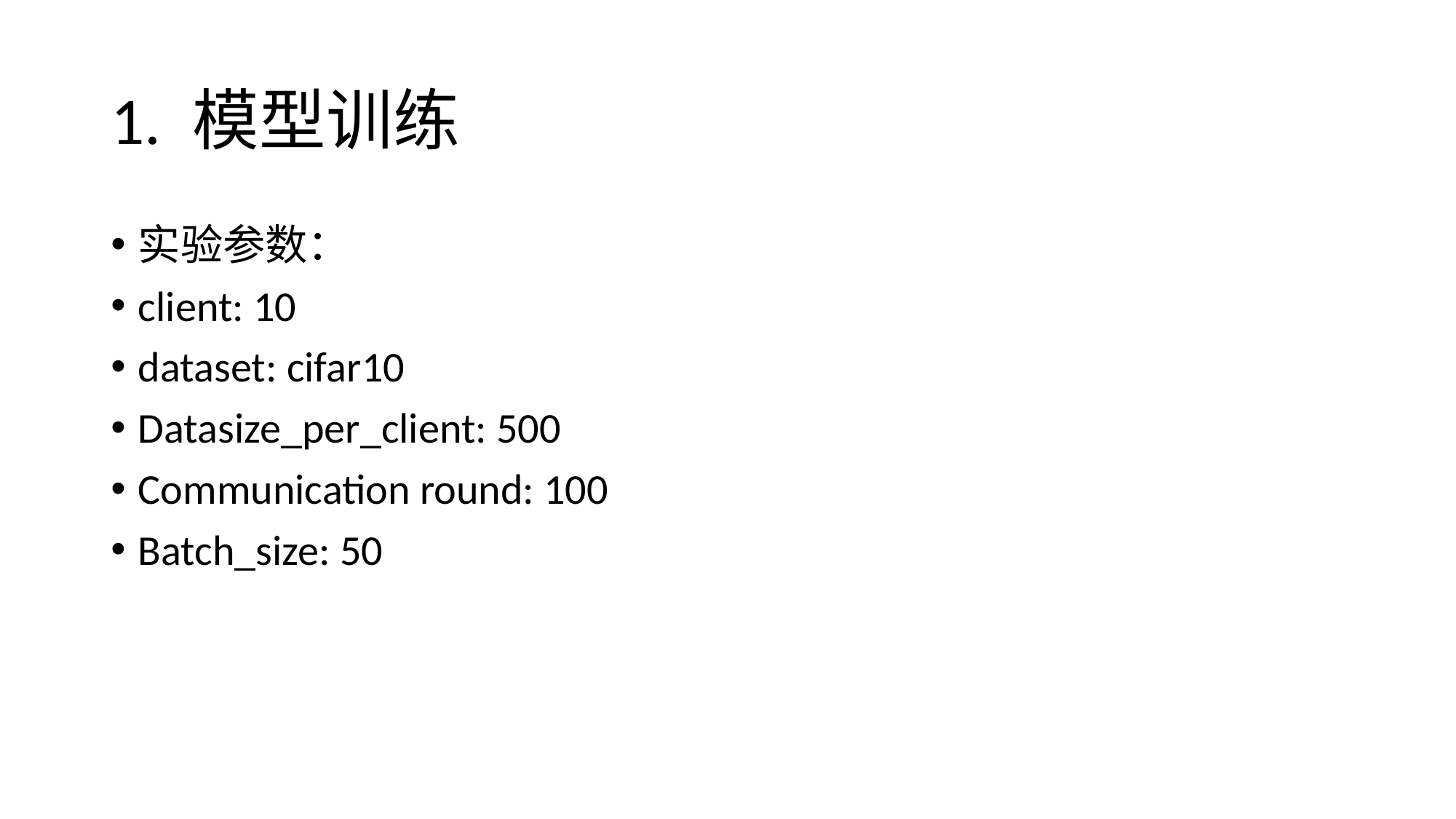

# 1. 模型训练
实验参数：
client: 10
dataset: cifar10
Datasize_per_client: 500
Communication round: 100
Batch_size: 50